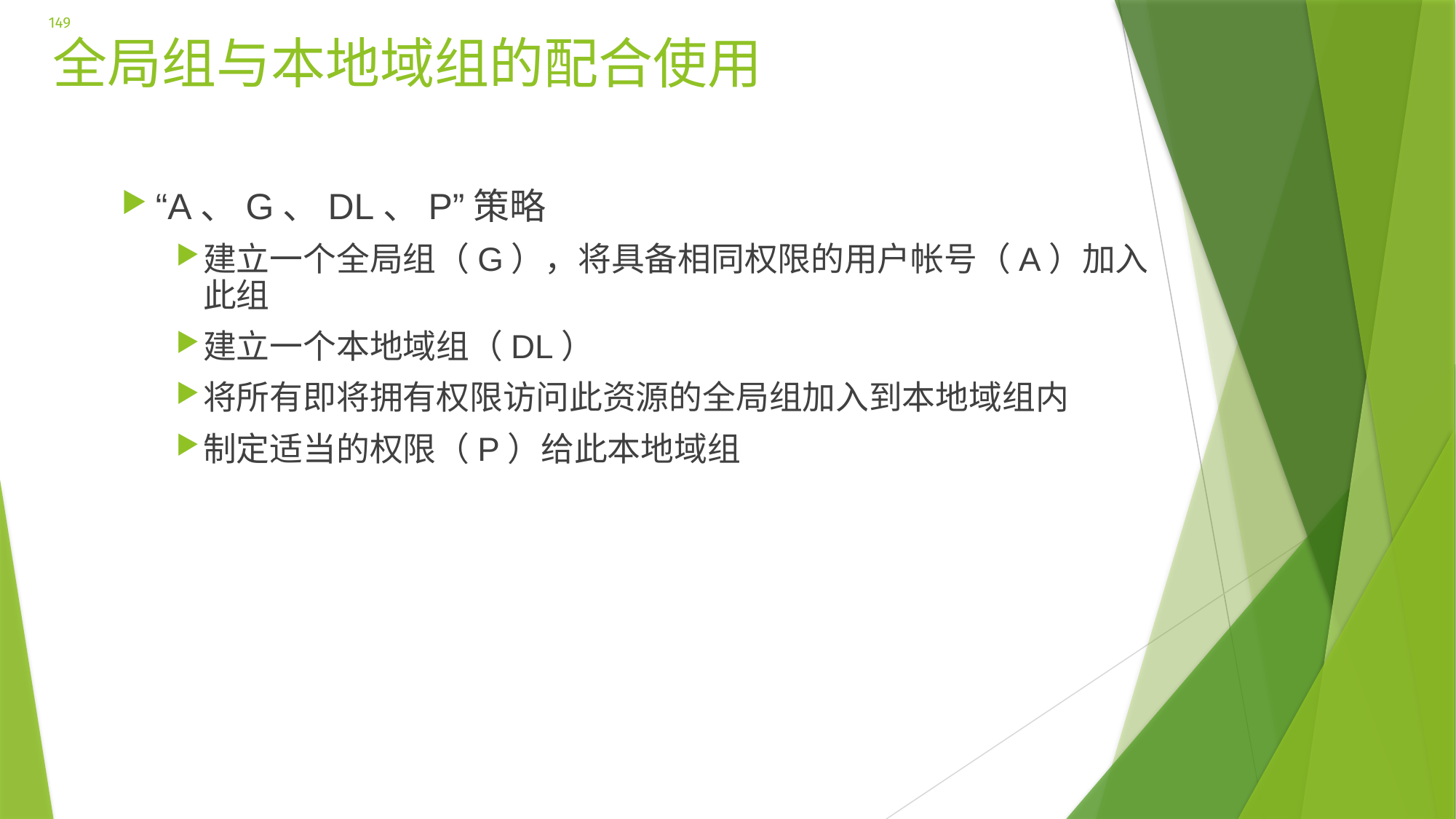

149
# 全局组与本地域组的配合使用
“A、G、DL、P”策略
建立一个全局组（G），将具备相同权限的用户帐号（A）加入此组
建立一个本地域组（DL）
将所有即将拥有权限访问此资源的全局组加入到本地域组内
制定适当的权限（P）给此本地域组